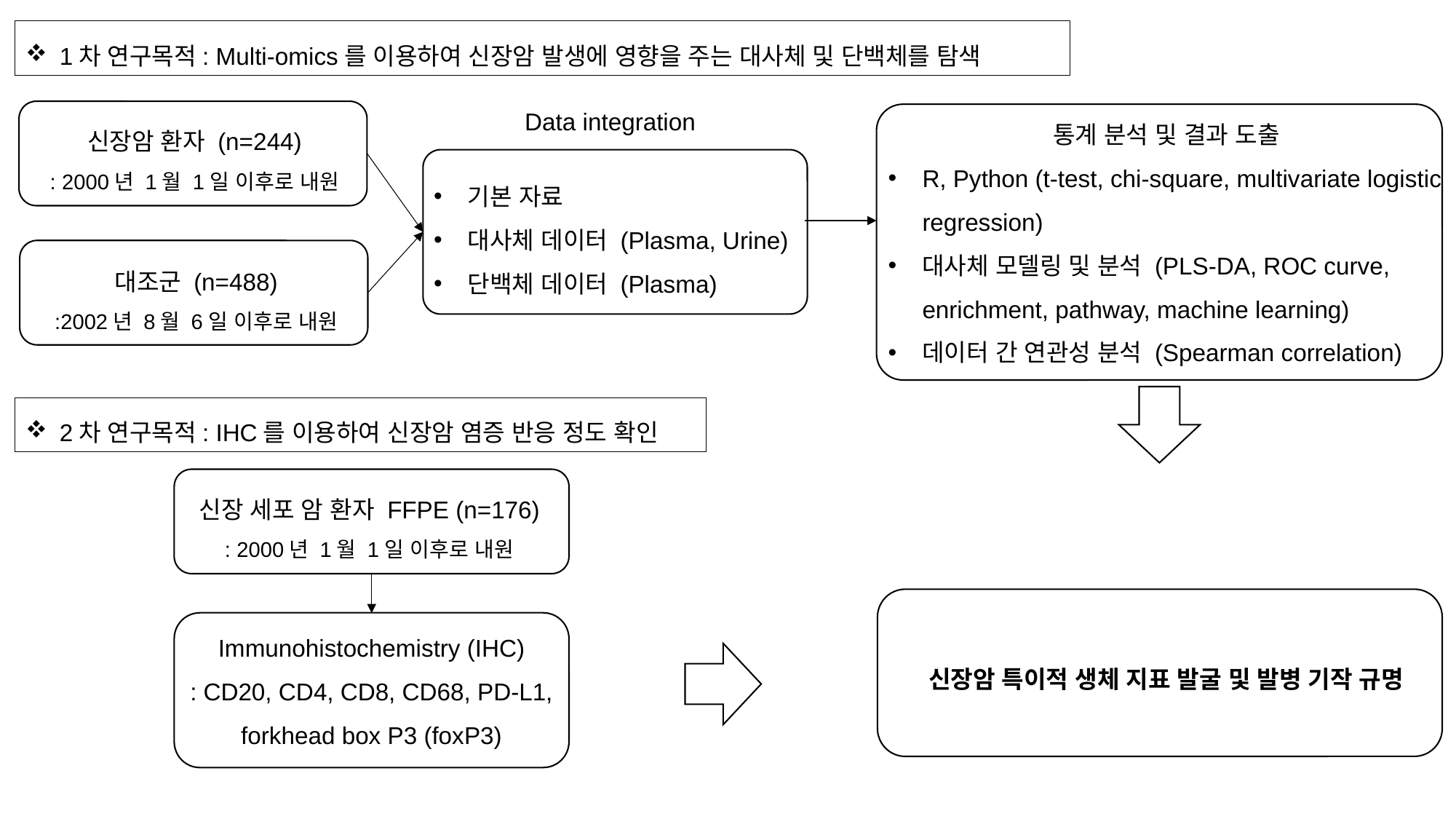

1차 연구목적: Multi-omics를 이용하여 신장암 발생에 영향을 주는 대사체 및 단백체를 탐색
Data integration
통계 분석 및 결과 도출
R, Python (t-test, chi-square, multivariate logistic regression)
대사체 모델링 및 분석 (PLS-DA, ROC curve, enrichment, pathway, machine learning)
데이터 간 연관성 분석 (Spearman correlation)

신장암 환자 (n=244)
: 2000년 1월 1일 이후로 내원

기본 자료
대사체 데이터 (Plasma, Urine)
단백체 데이터 (Plasma)

대조군 (n=488)
:2002년 8월 6일 이후로 내원

2차 연구목적: IHC를 이용하여 신장암 염증 반응 정도 확인

신장 세포 암 환자 FFPE (n=176)
: 2000년 1월 1일 이후로 내원

Immunohistochemistry (IHC)
: CD20, CD4, CD8, CD68, PD-L1, forkhead box P3 (foxP3)

신장암 특이적 생체 지표 발굴 및 발병 기작 규명